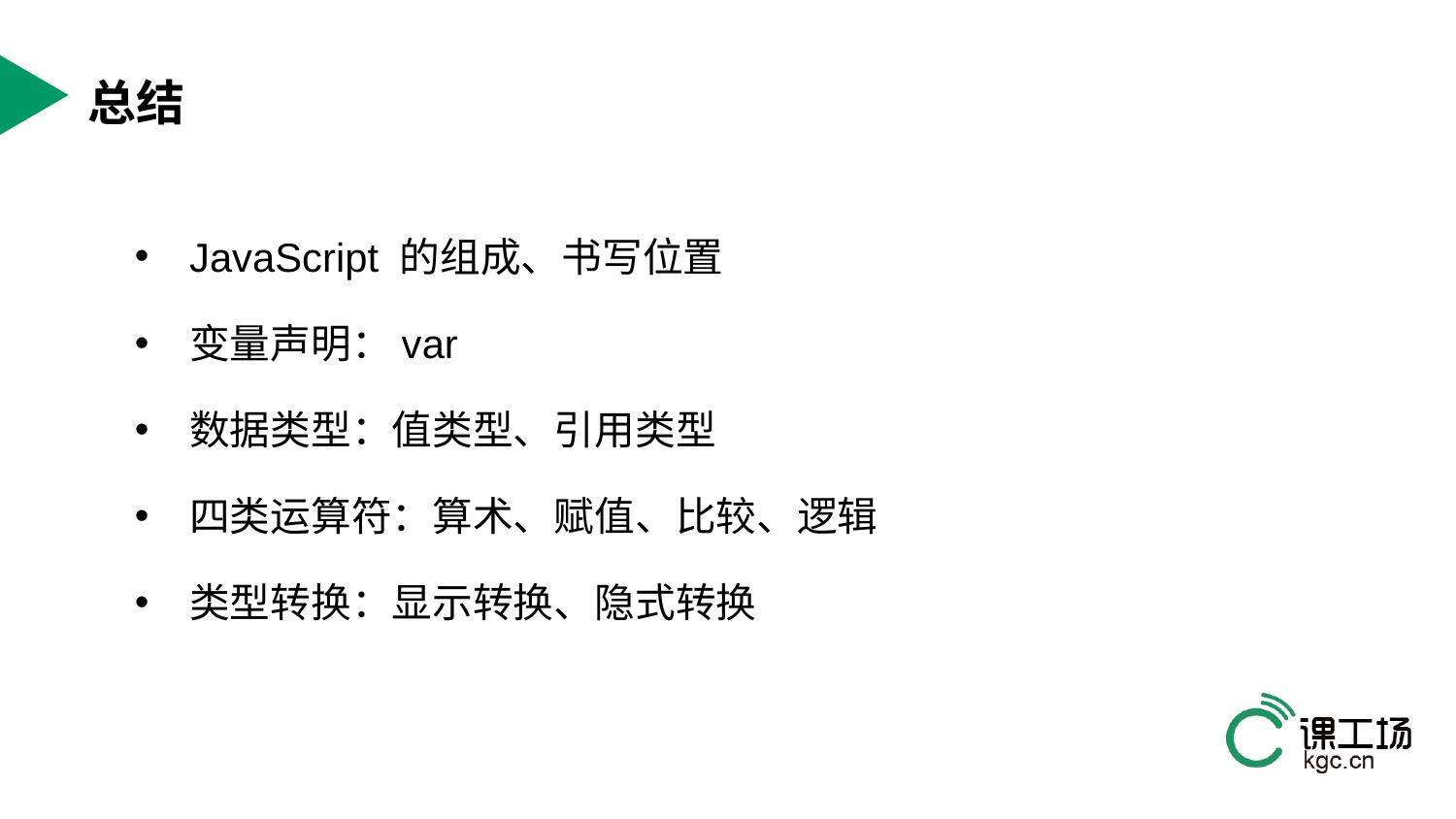

# 总结
JavaScript 的组成、书写位置
变量声明：var
数据类型：值类型、引用类型
四类运算符：算术、赋值、比较、逻辑
类型转换：显示转换、隐式转换